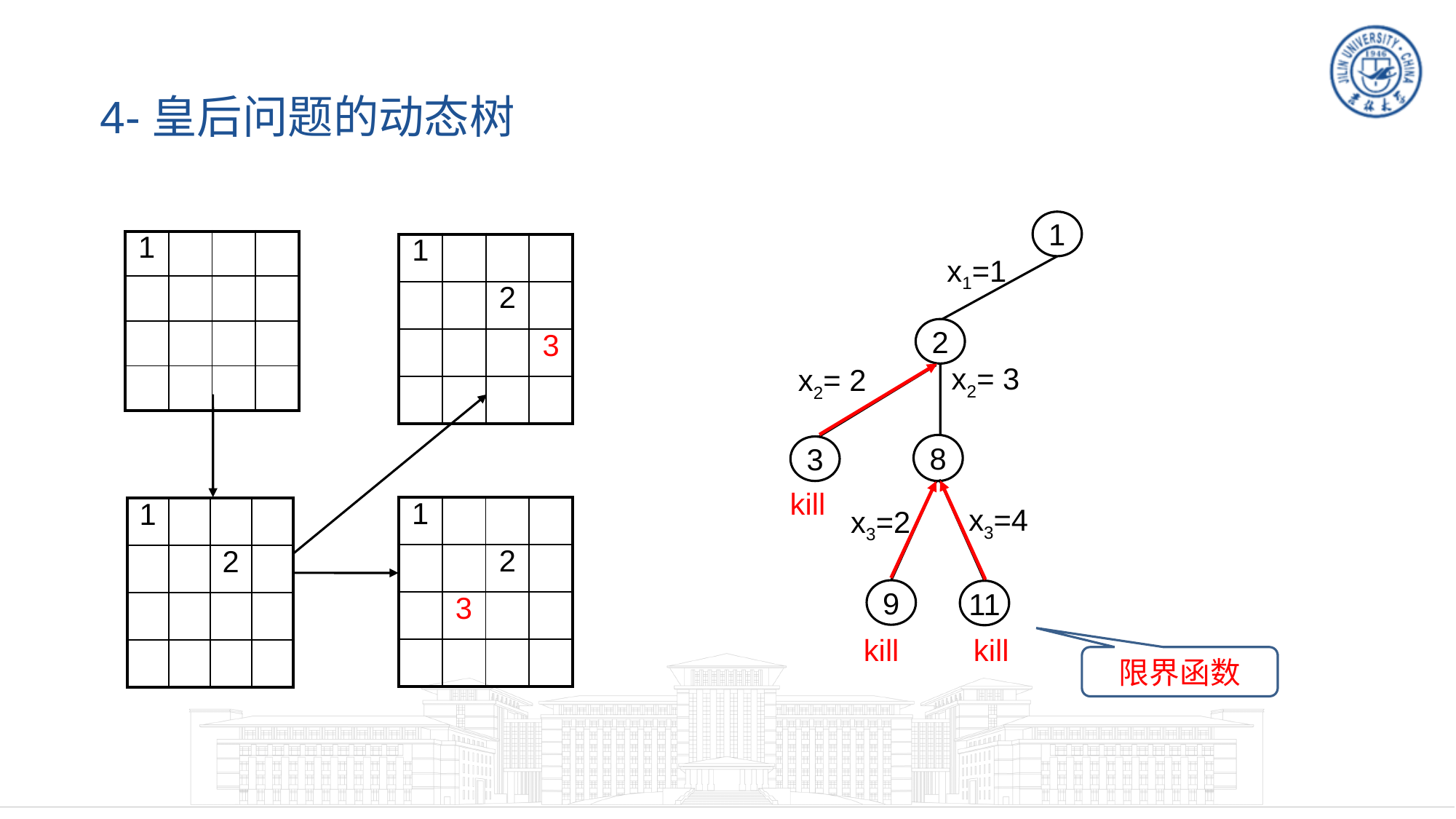

# 4-皇后问题的动态树
1
x1=1

2
x2= 2

3
kill
| 1 |  |  |  |
| --- | --- | --- | --- |
|  |  |  |  |
|  |  |  |  |
|  |  |  |  |
| 1 |  |  |  |
| --- | --- | --- | --- |
|  |  | 2 |  |
|  |  |  | 3 |
|  |  |  |  |
x2= 3

8

x3=4
11

x3=2
9

| 1 |  |  |  |
| --- | --- | --- | --- |
|  |  | 2 |  |
|  | 3 |  |  |
|  |  |  |  |
| 1 |  |  |  |
| --- | --- | --- | --- |
|  |  | 2 |  |
|  |  |  |  |
|  |  |  |  |

kill
kill
限界函数
20